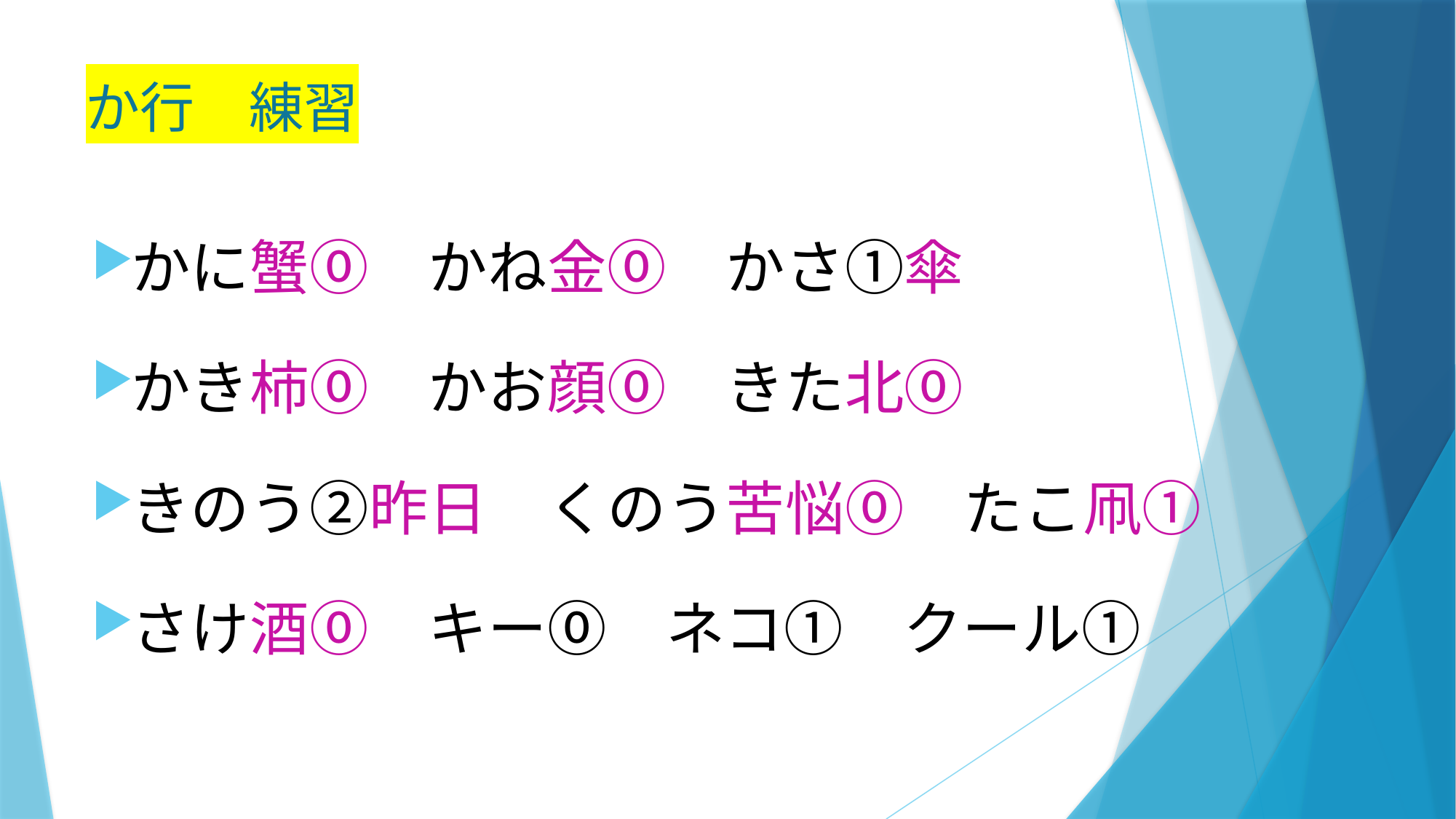

# か行　練習
かに蟹⓪　かね金⓪　かさ①傘
かき柿⓪　かお顔⓪　きた北⓪
きのう②昨日　くのう苦悩⓪　たこ凧①
さけ酒⓪　キー⓪　ネコ①　クール①